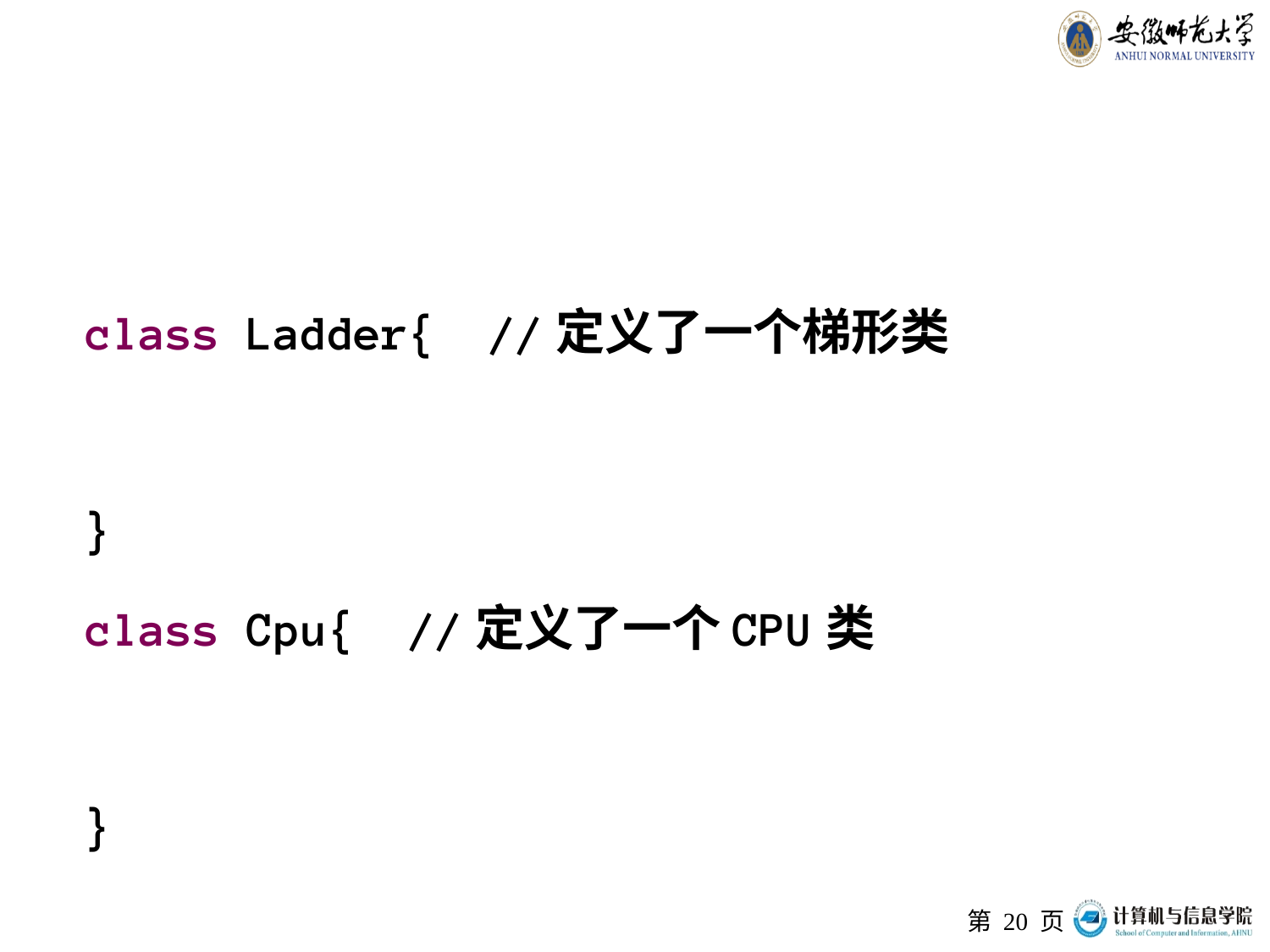

#
class Ladder{  //定义了一个梯形类

}
class Cpu{  //定义了一个CPU类

}

第 20 页